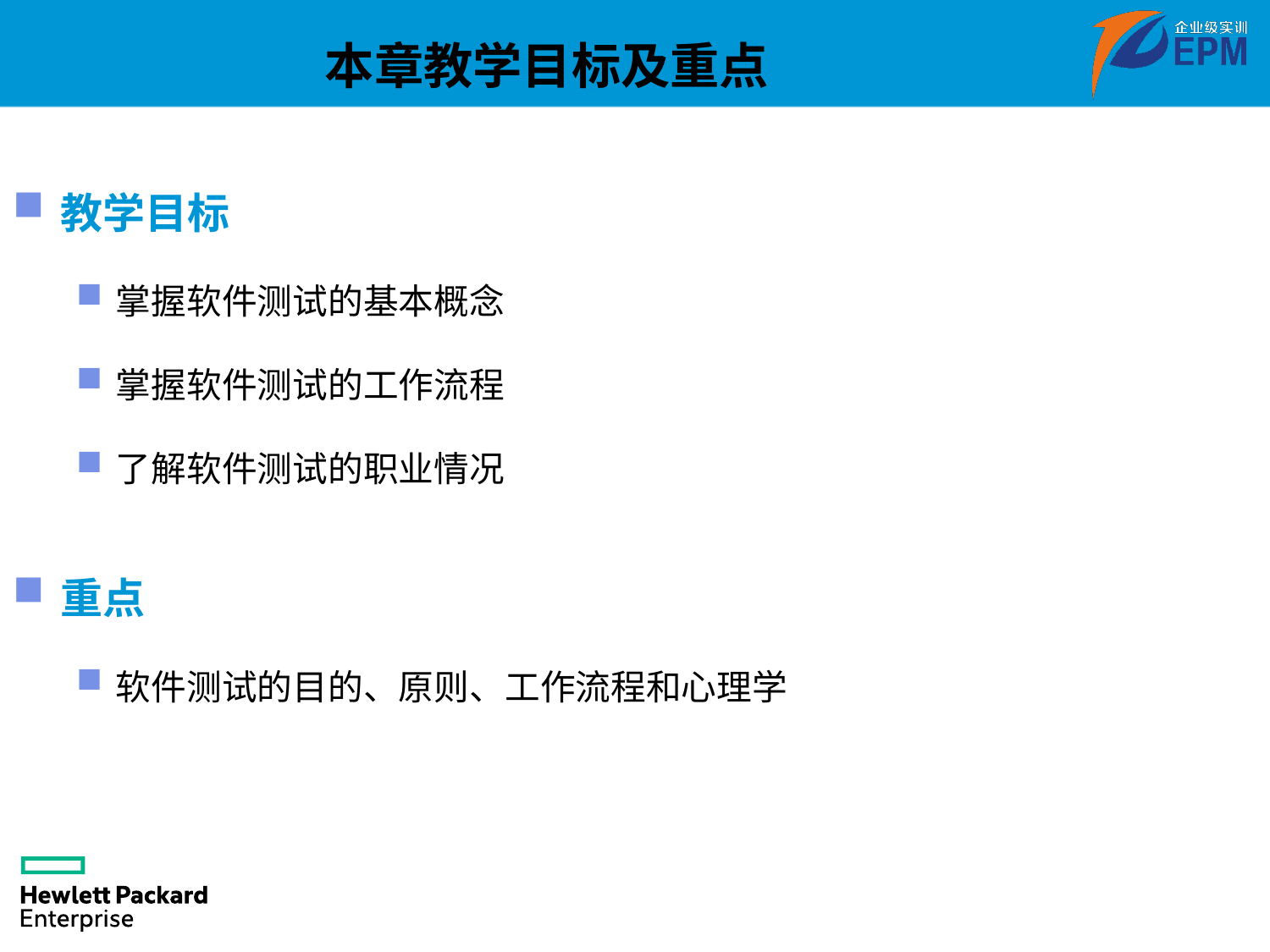

本章教学目标及重点
教学目标
掌握软件测试的基本概念
掌握软件测试的工作流程
了解软件测试的职业情况

重点
软件测试的目的、原则、工作流程和心理学